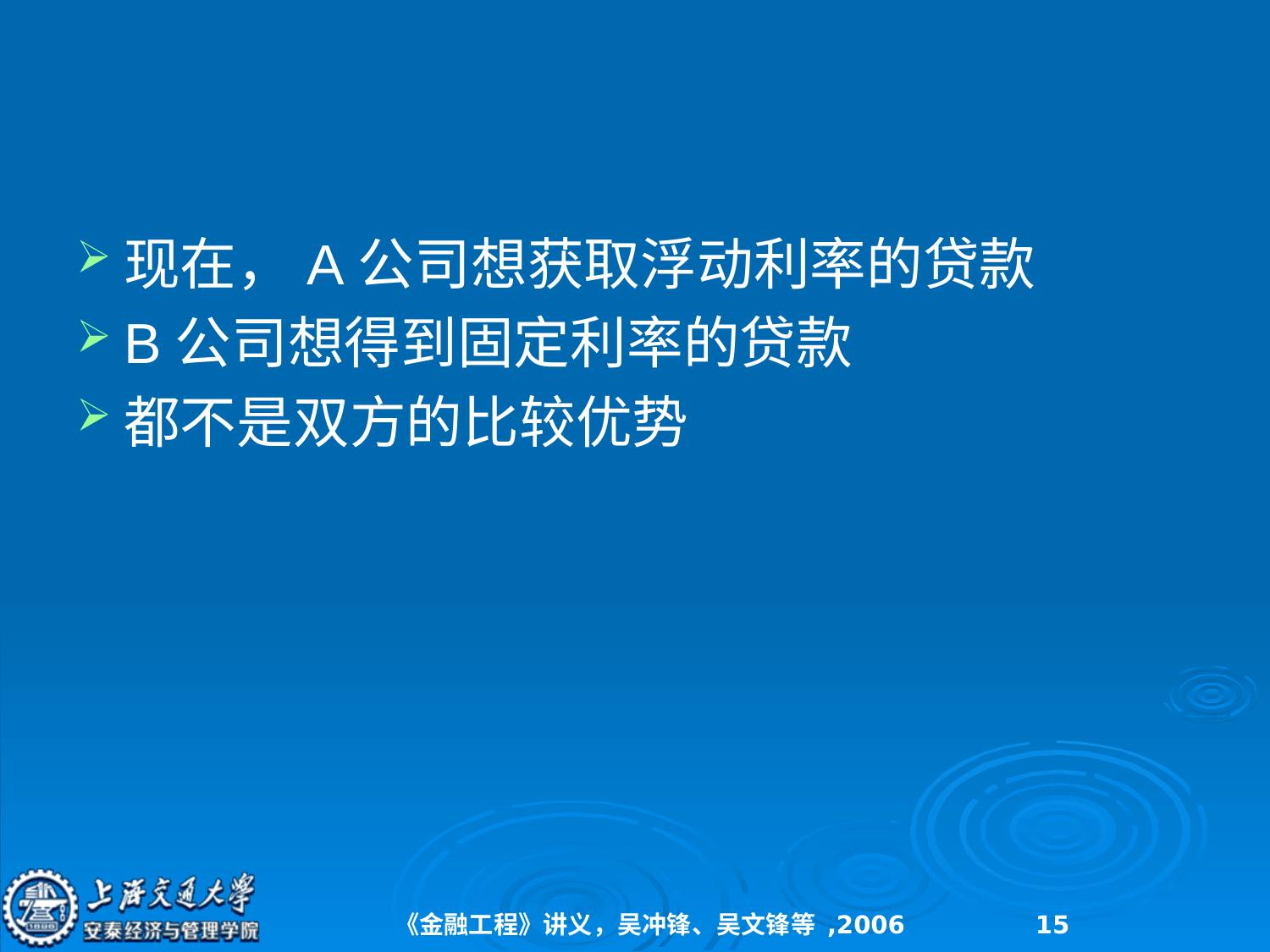

#
现在，A公司想获取浮动利率的贷款
B公司想得到固定利率的贷款
都不是双方的比较优势